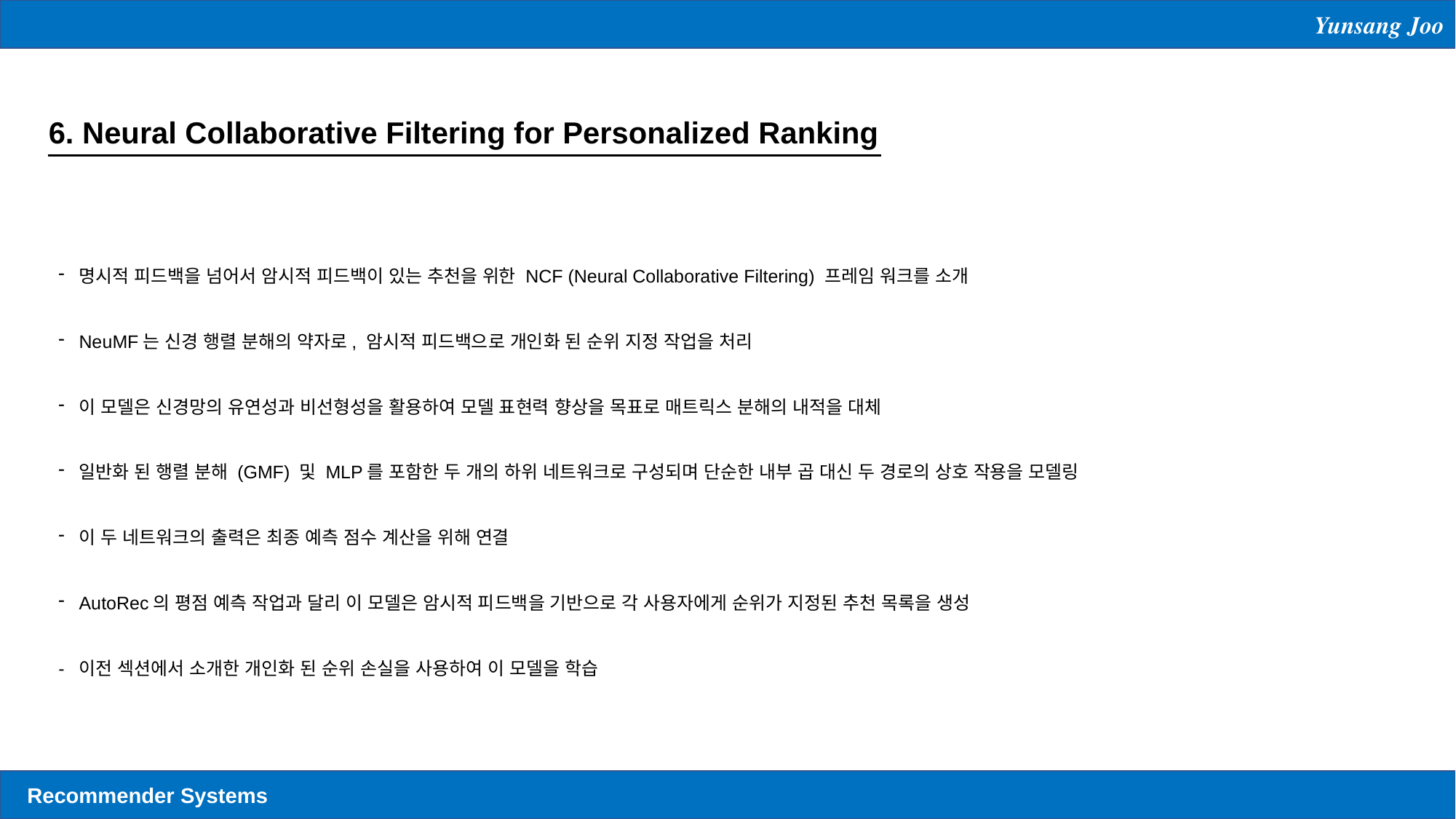

Yunsang Joo
6. Neural Collaborative Filtering for Personalized Ranking
명시적 피드백을 넘어서 암시적 피드백이 있는 추천을 위한 NCF (Neural Collaborative Filtering) 프레임 워크를 소개

NeuMF는 신경 행렬 분해의 약자로, 암시적 피드백으로 개인화 된 순위 지정 작업을 처리

이 모델은 신경망의 유연성과 비선형성을 활용하여 모델 표현력 향상을 목표로 매트릭스 분해의 내적을 대체

일반화 된 행렬 분해 (GMF) 및 MLP를 포함한 두 개의 하위 네트워크로 구성되며 단순한 내부 곱 대신 두 경로의 상호 작용을 모델링

이 두 네트워크의 출력은 최종 예측 점수 계산을 위해 연결

AutoRec의 평점 예측 작업과 달리 이 모델은 암시적 피드백을 기반으로 각 사용자에게 순위가 지정된 추천 목록을 생성

-  이전 섹션에서 소개한 개인화 된 순위 손실을 사용하여 이 모델을 학습

Recommender Systems